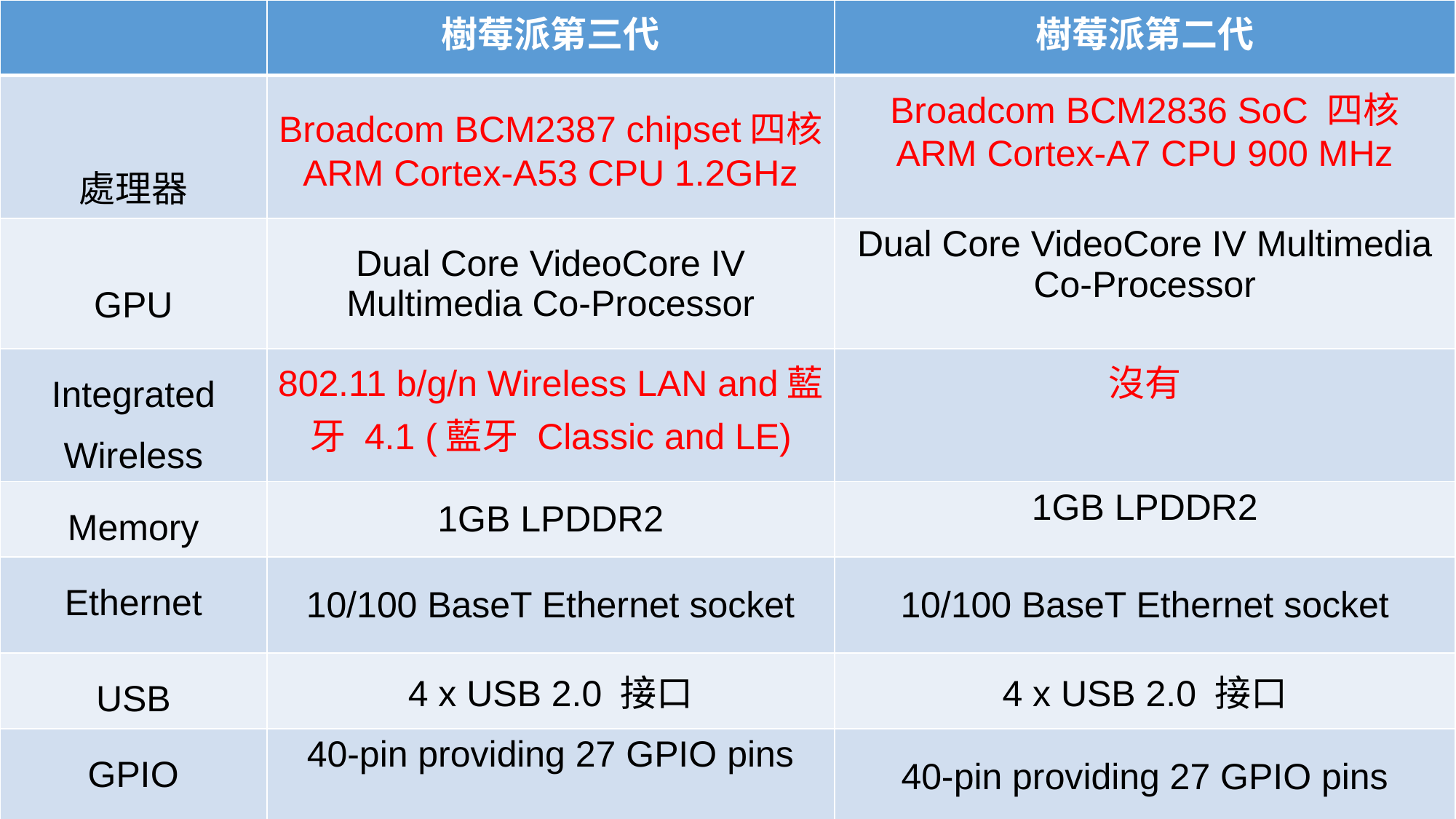

|  | 樹莓派第三代 | 樹莓派第二代 |
| --- | --- | --- |
| 處理器 | Broadcom BCM2387 chipset四核 ARM Cortex-A53 CPU 1.2GHz | Broadcom BCM2836 SoC 四核 ARM Cortex-A7 CPU 900 MHz |
| GPU | Dual Core VideoCore IV Multimedia Co-Processor | Dual Core VideoCore IV Multimedia Co-Processor |
| Integrated Wireless | 802.11 b/g/n Wireless LAN and藍牙 4.1 (藍牙 Classic and LE) | 沒有 |
| Memory | 1GB LPDDR2 | 1GB LPDDR2 |
| Ethernet | 10/100 BaseT Ethernet socket | 10/100 BaseT Ethernet socket |
| USB | 4 x USB 2.0 接口 | 4 x USB 2.0 接口 |
| GPIO | 40-pin providing 27 GPIO pins | 40-pin providing 27 GPIO pins |